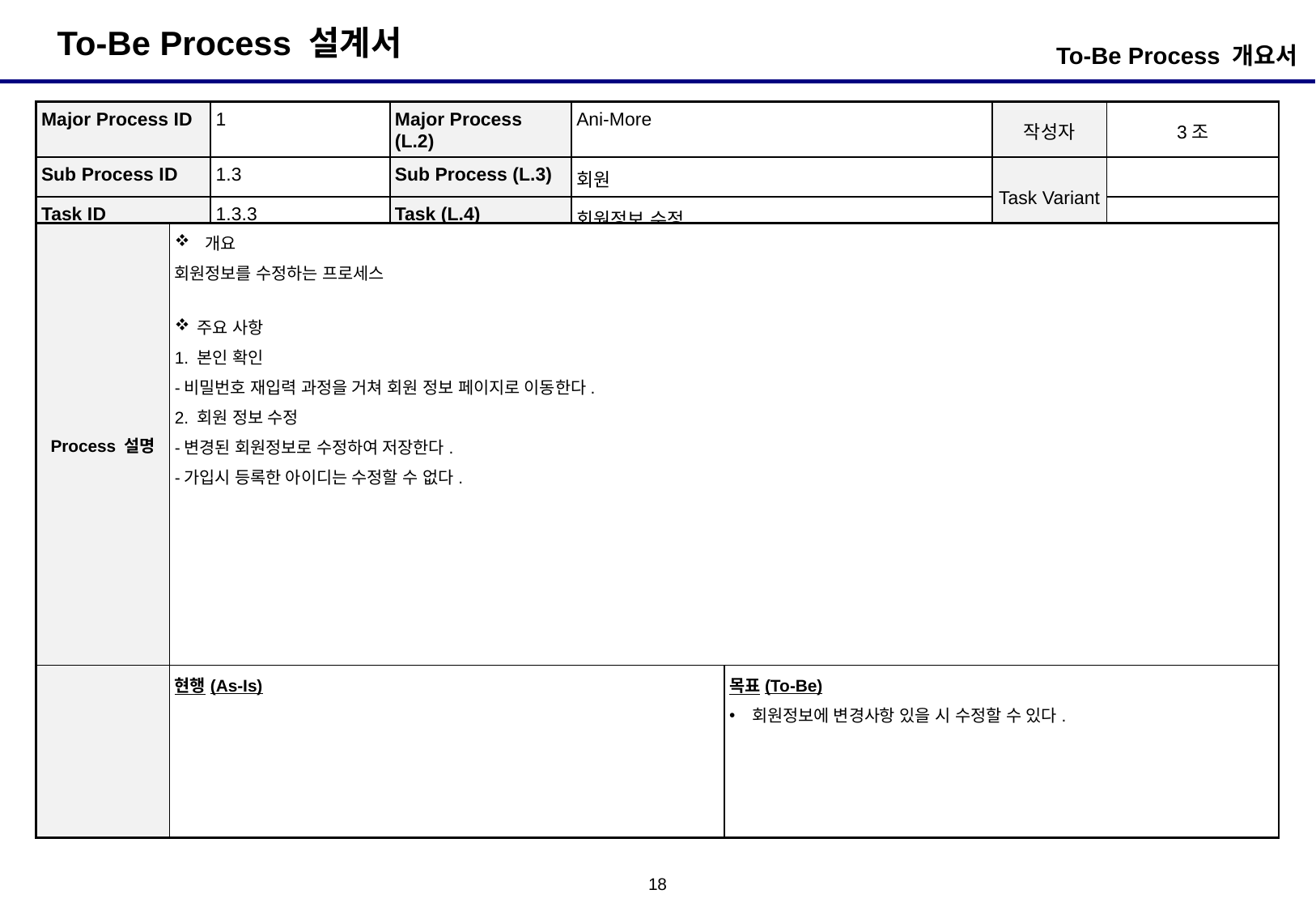

To-Be Process 개요서
| Major Process ID | 1 | Major Process (L.2) | Ani-More | 작성자 | 3조 |
| --- | --- | --- | --- | --- | --- |
| Sub Process ID | 1.3 | Sub Process (L.3) | 회원 | Task Variant |  |
| Task ID | 1.3.3 | Task (L.4) | 회원정보 수정 |  |  |
| Process 설명 | 개요 회원정보를 수정하는 프로세스 주요 사항 1. 본인 확인 -비밀번호 재입력 과정을 거쳐 회원 정보 페이지로 이동한다. 2. 회원 정보 수정 -변경된 회원정보로 수정하여 저장한다. -가입시 등록한 아이디는 수정할 수 없다. |  |
| --- | --- | --- |
|  | 현행(As-Is) | 목표(To-Be) 회원정보에 변경사항 있을 시 수정할 수 있다. |